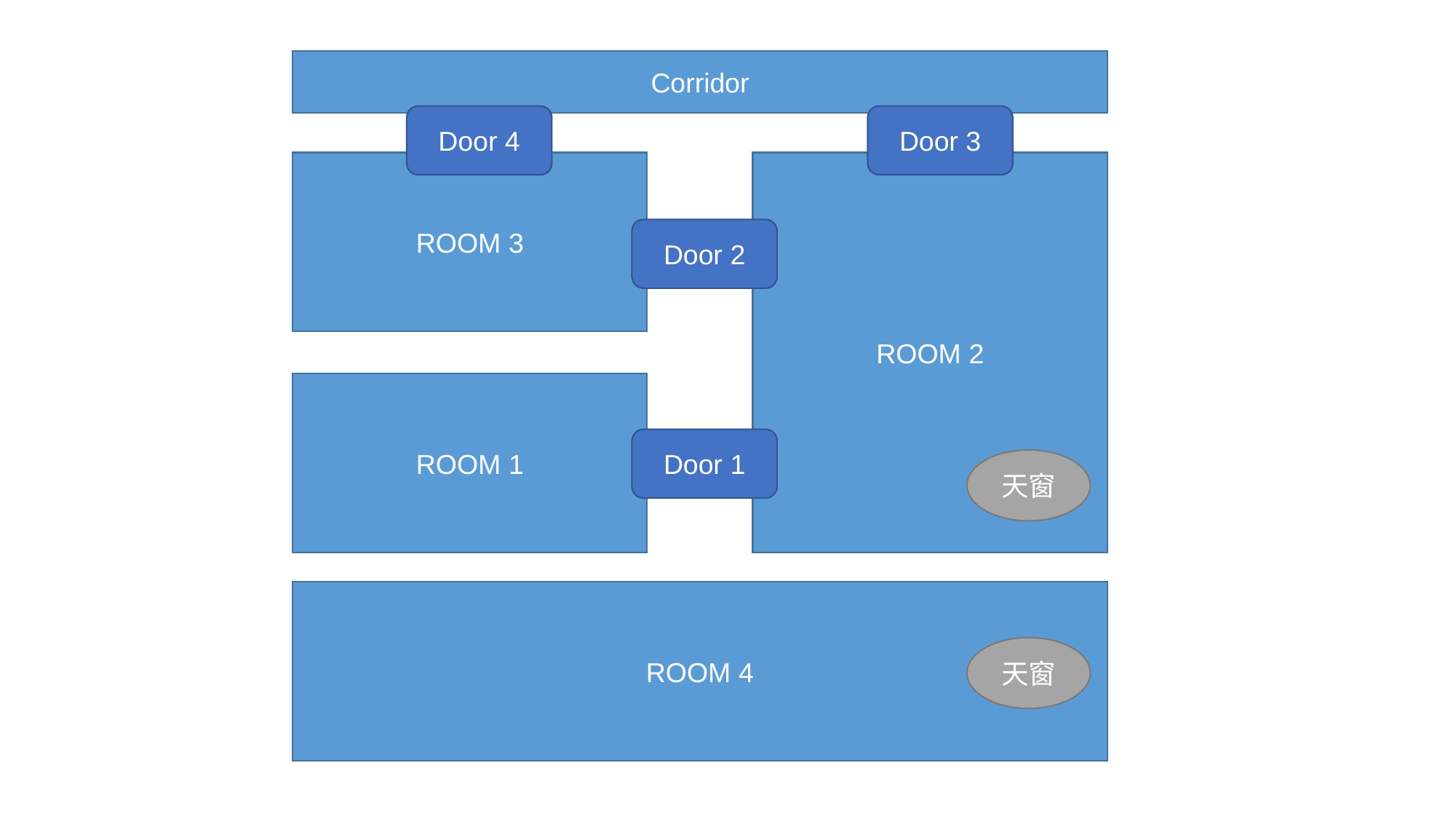

Corridor
Door 4
Door 3
ROOM 3
ROOM 2
Door 2
ROOM 1
Door 1
天窗
ROOM 4
天窗